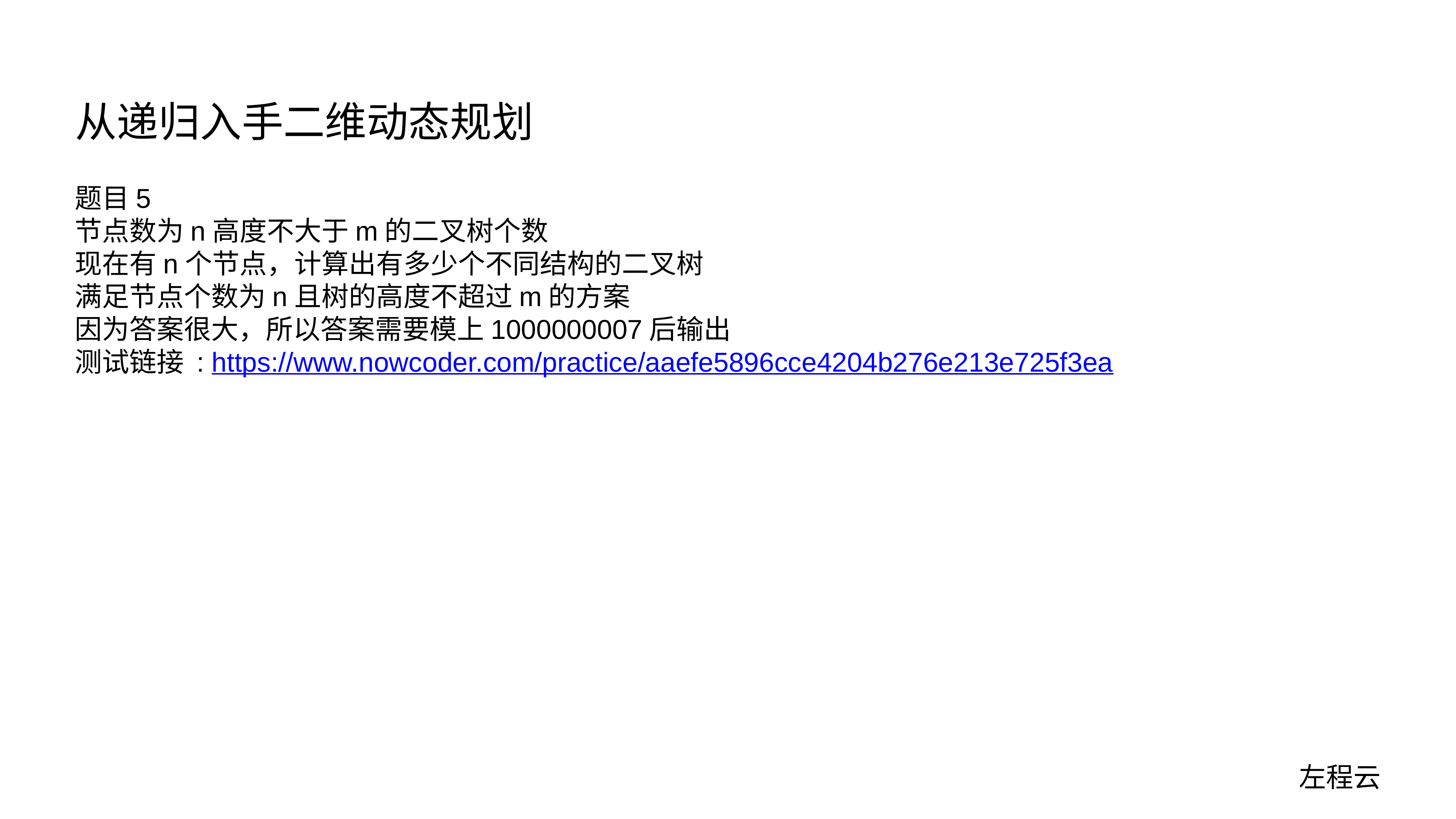

# 从递归入手二维动态规划
题目5
节点数为n高度不大于m的二叉树个数
现在有n个节点，计算出有多少个不同结构的二叉树
满足节点个数为n且树的高度不超过m的方案
因为答案很大，所以答案需要模上1000000007后输出
测试链接 : https://www.nowcoder.com/practice/aaefe5896cce4204b276e213e725f3ea
左程云